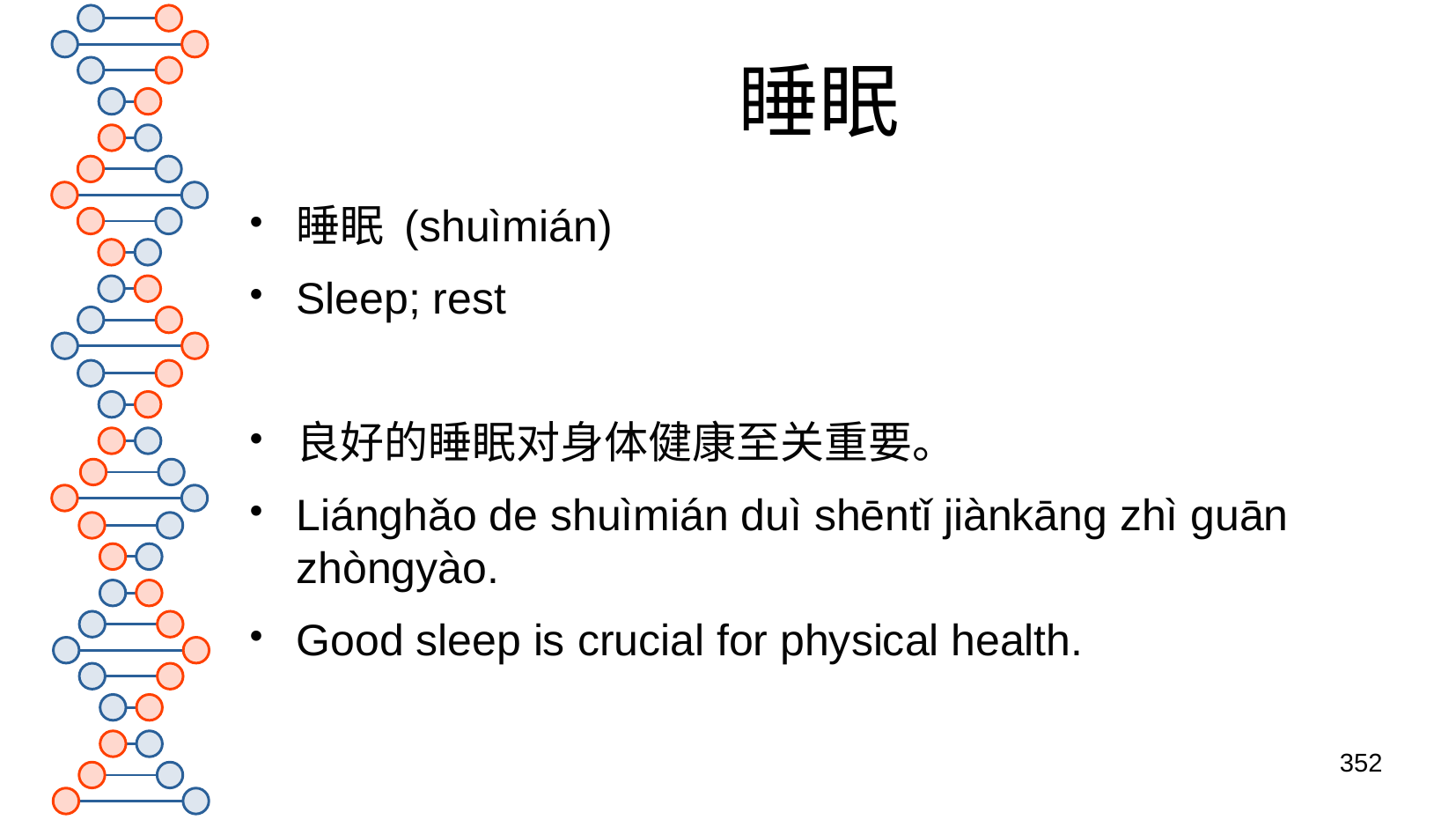

# 睡眠
睡眠 (shuìmián)
Sleep; rest

良好的睡眠对身体健康至关重要。
Liánghǎo de shuìmián duì shēntǐ jiànkāng zhì guān zhòngyào.
Good sleep is crucial for physical health.

352